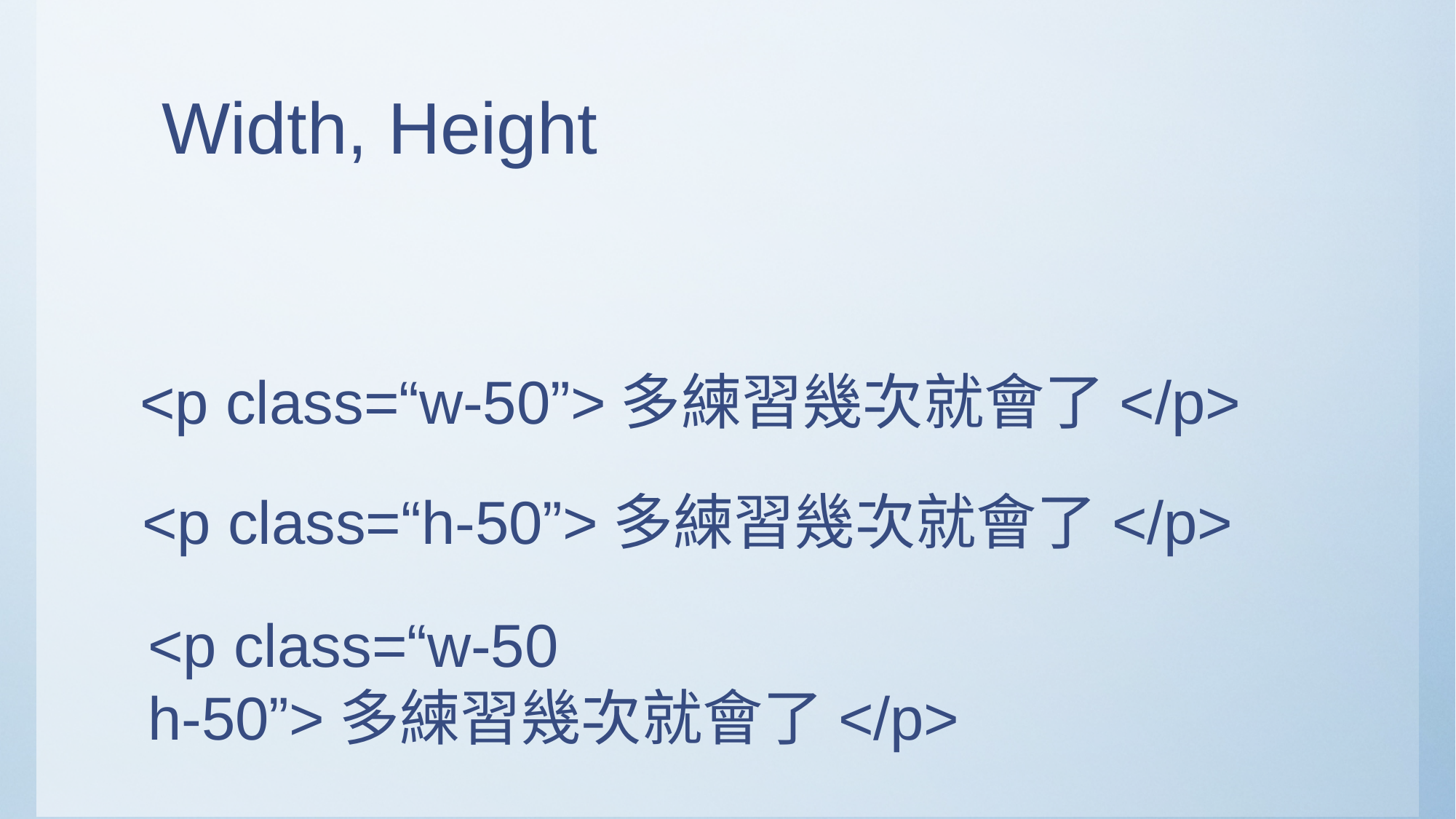

# Width, Height
<p class=“w-50”>多練習幾次就會了</p>
<p class=“h-50”>多練習幾次就會了</p>
<p class=“w-50 h-50”>多練習幾次就會了</p>